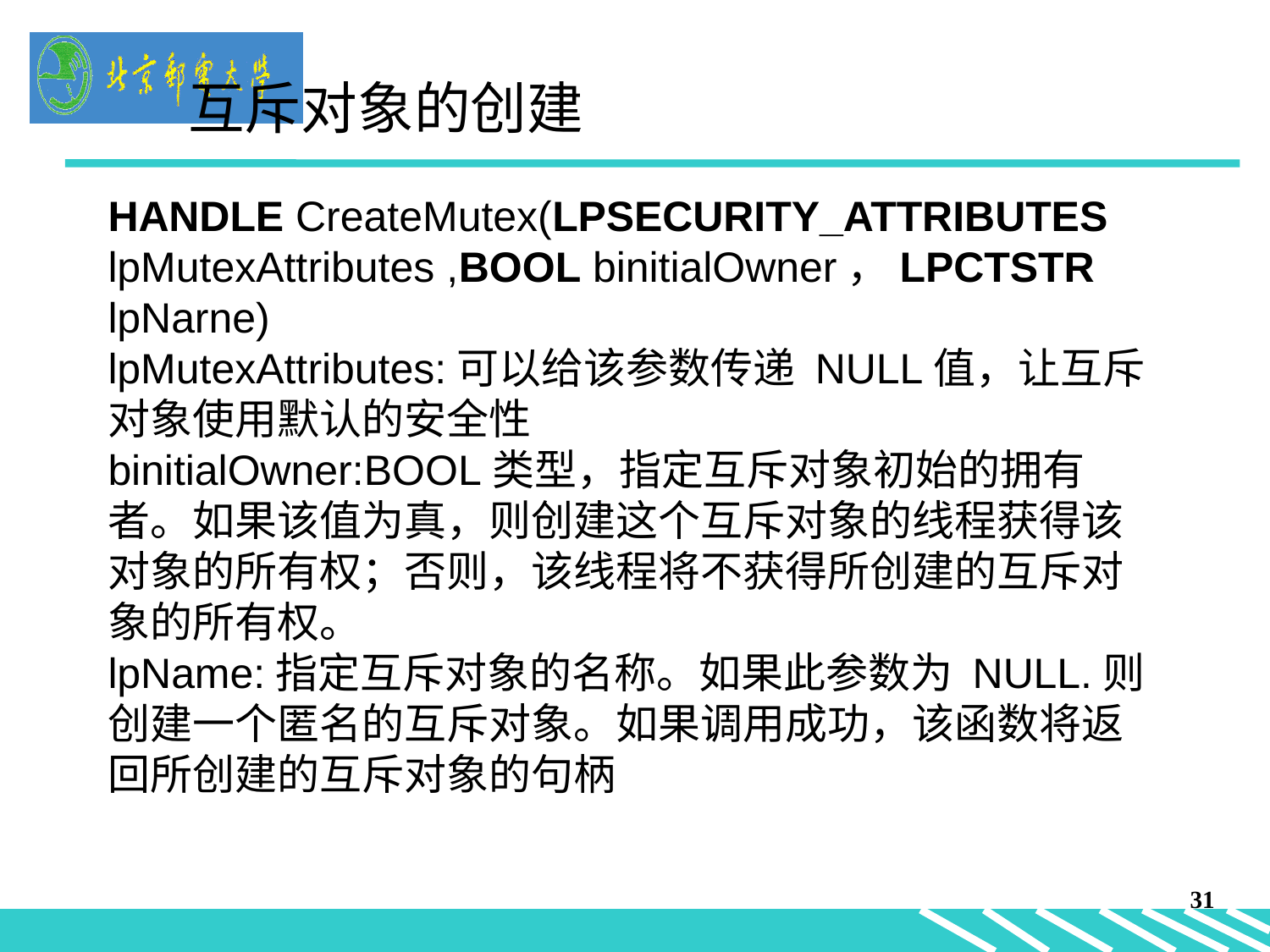

互斥对象的创建
HANDLE CreateMutex(LPSECURITY_ATTRIBUTES lpMutexAttributes ,BOOL binitialOwner，LPCTSTR lpNarne)
lpMutexAttributes:可以给该参数传递 NULL值，让互斥对象使用默认的安全性
binitialOwner:BOOL类型，指定互斥对象初始的拥有者。如果该值为真，则创建这个互斥对象的线程获得该对象的所有权；否则，该线程将不获得所创建的互斥对象的所有权。
lpName:指定互斥对象的名称。如果此参数为 NULL.则创建一个匿名的互斥对象。如果调用成功，该函数将返回所创建的互斥对象的句柄
31